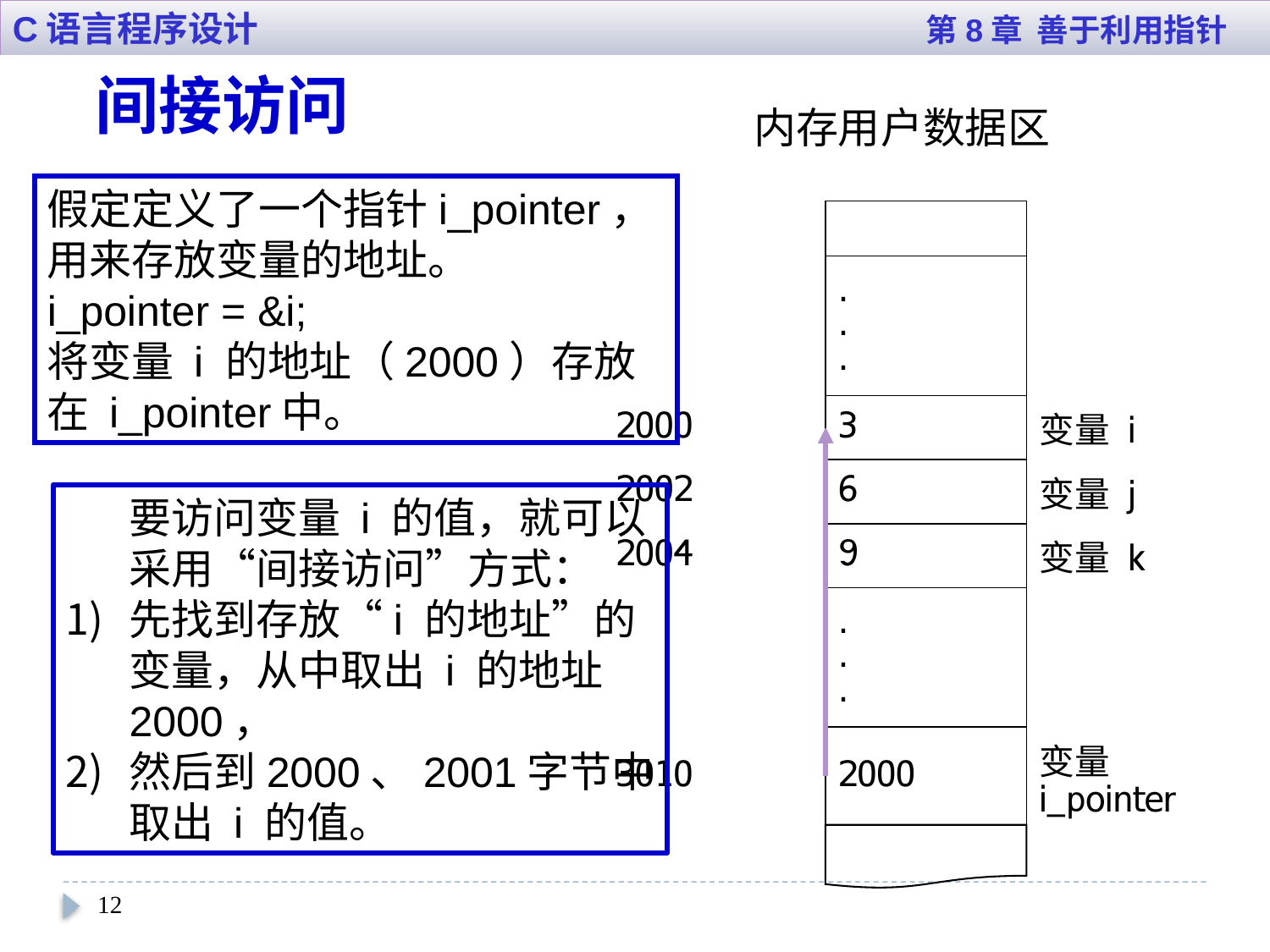

C语言程序设计                                                                                   第8章  善于利用指针
间接访问
内存用户数据区
假定定义了一个指针i_pointer，用来存放变量的地址。
i_pointer = &i;
将变量 i 的地址（2000）存放在 i_pointer中。
|  |  |  |
| --- | --- | --- |
|  | . . . |  |
| 2000 | 3 | 变量 i |
| 2002 | 6 | 变量 j |
| 2004 | 9 | 变量 k |
|  | . . . |  |
| 3010 | 2000 | 变量 i\_pointer |
	要访问变量 i 的值，就可以采用“间接访问”方式：
先找到存放“i 的地址”的变量，从中取出 i 的地址2000，
然后到2000、2001字节中取出 i 的值。

12